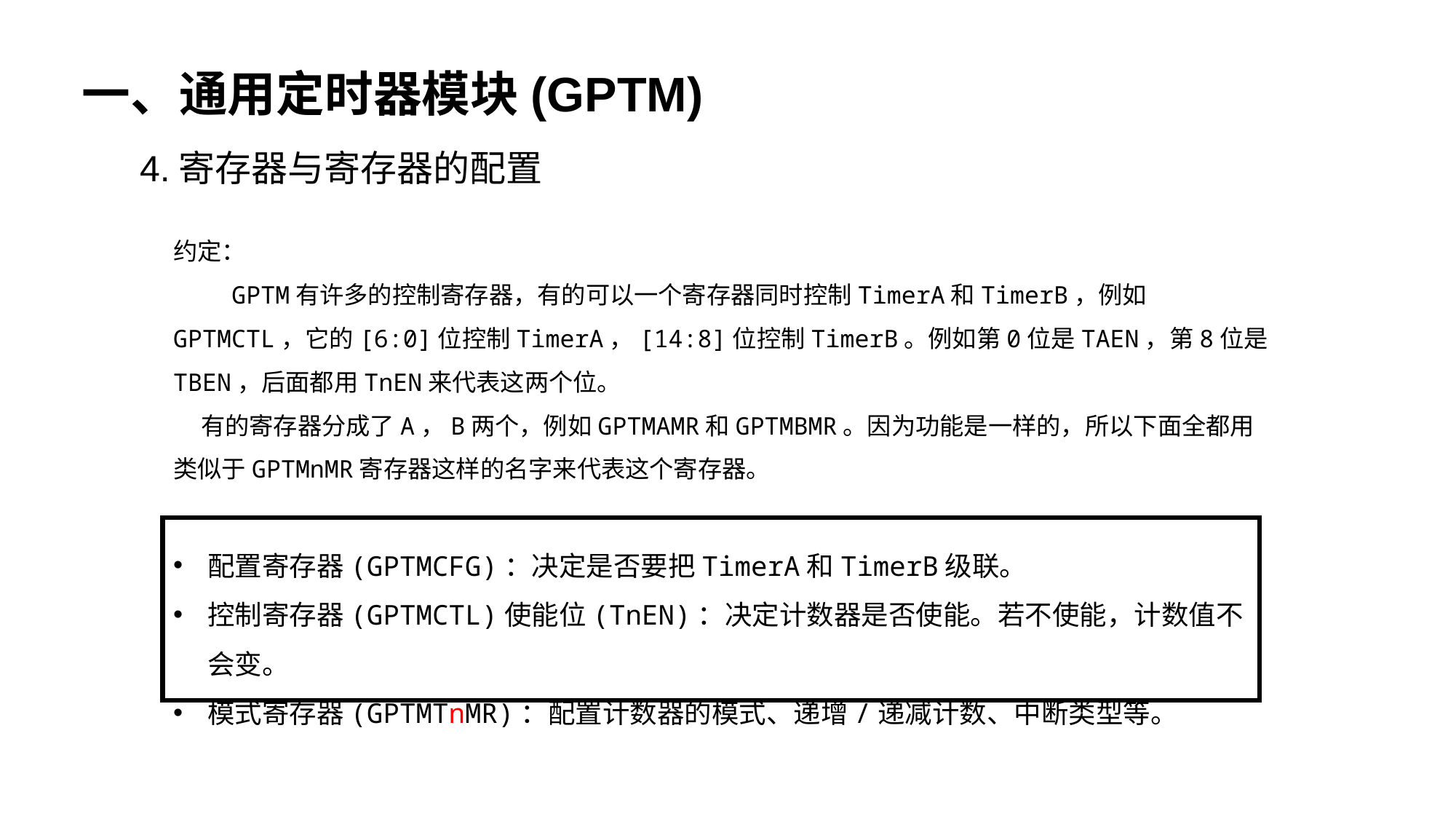

一、通用定时器模块(GPTM)
4.寄存器与寄存器的配置
约定：
    GPTM有许多的控制寄存器，有的可以一个寄存器同时控制TimerA和TimerB，例如GPTMCTL，它的[6:0]位控制TimerA，[14:8]位控制TimerB。例如第0位是TAEN，第8位是TBEN，后面都用TnEN来代表这两个位。
    有的寄存器分成了A，B两个，例如GPTMAMR和GPTMBMR。因为功能是一样的，所以下面全都用类似于GPTMnMR寄存器这样的名字来代表这个寄存器。

配置寄存器(GPTMCFG)：决定是否要把TimerA和TimerB级联。
控制寄存器(GPTMCTL)使能位(TnEN)：决定计数器是否使能。若不使能，计数值不会变。
模式寄存器(GPTMTnMR)：配置计数器的模式、递增/递减计数、中断类型等。